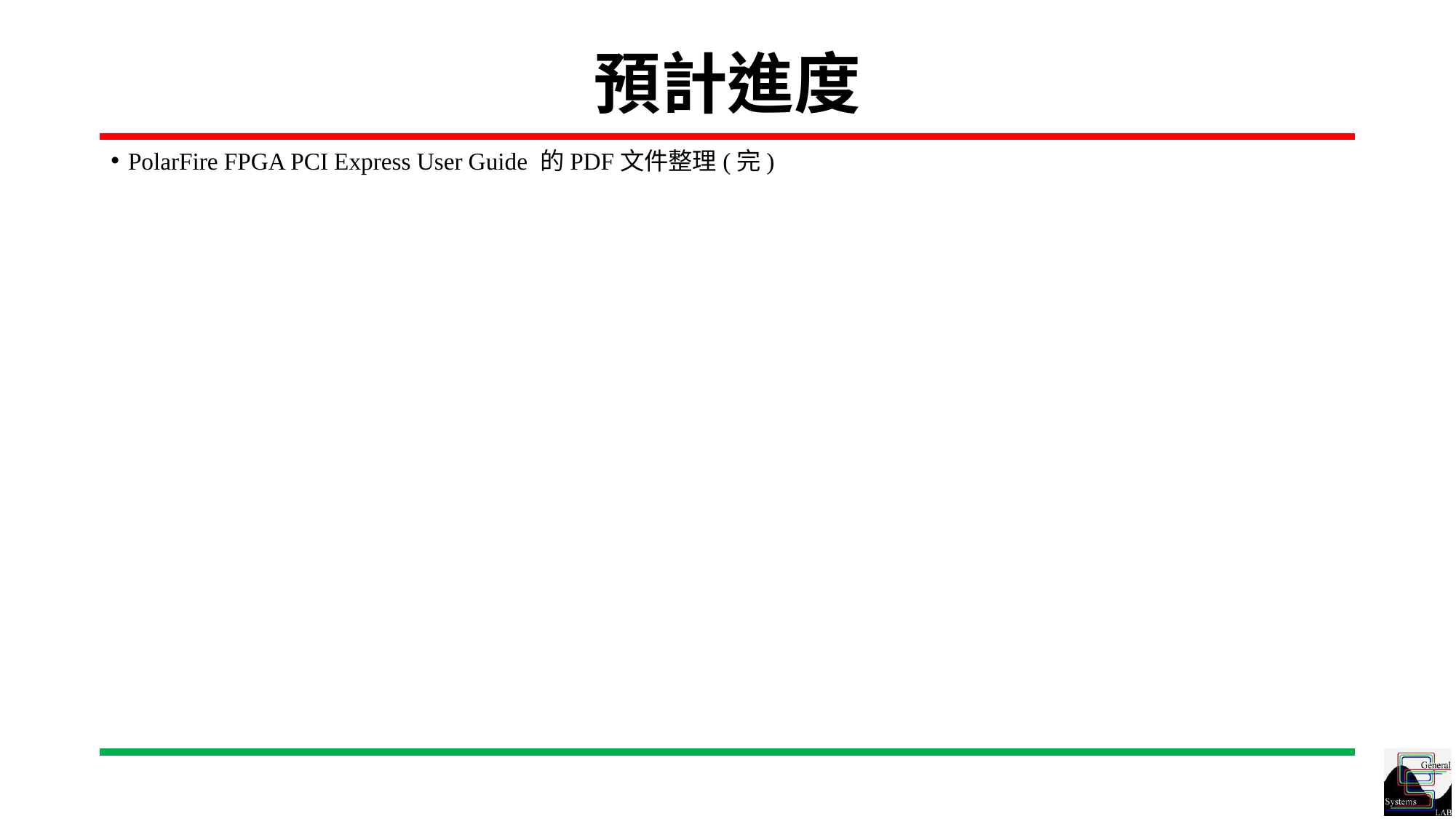

# 預計進度
PolarFire FPGA PCI Express User Guide 的PDF文件整理(完)